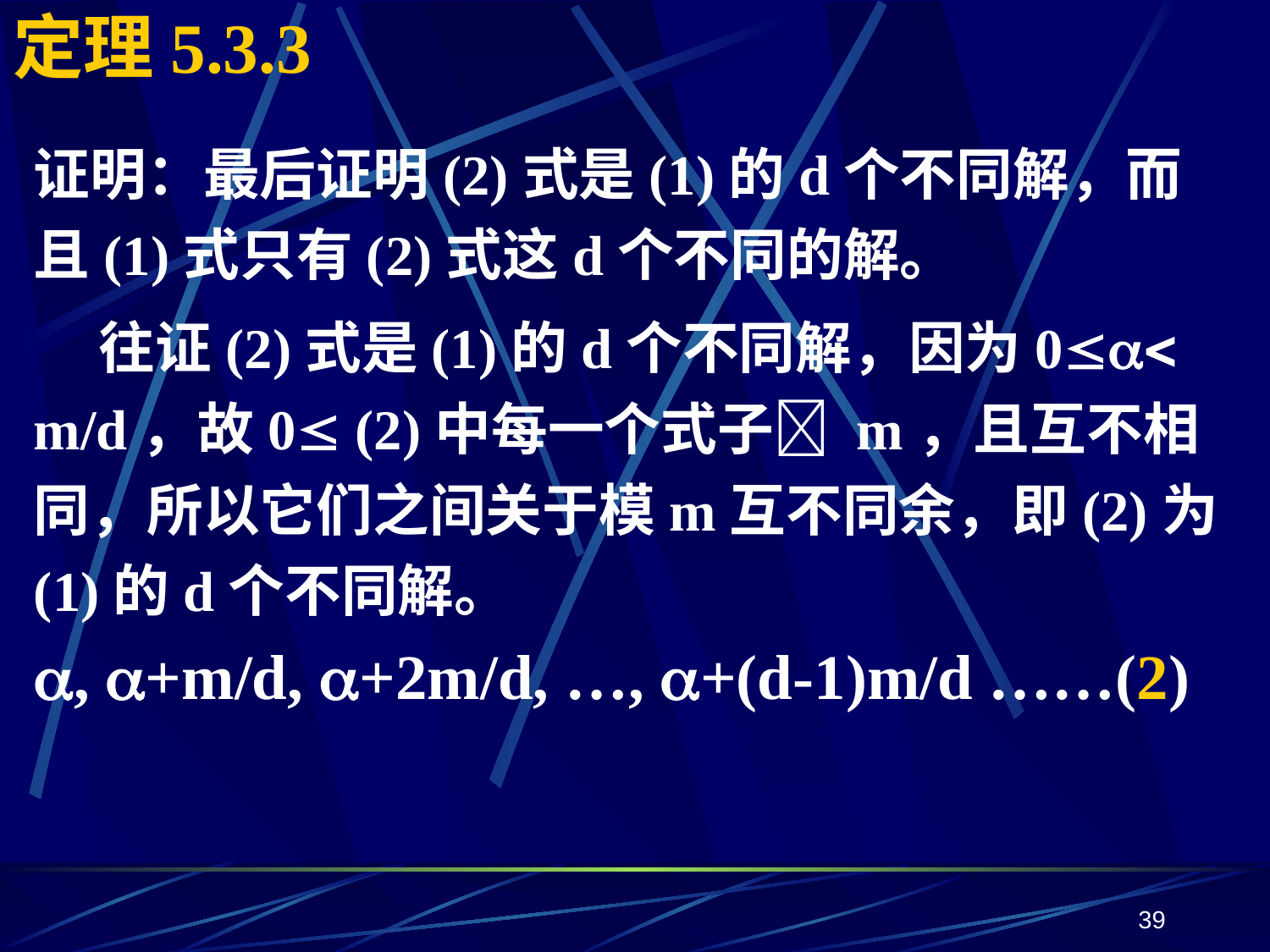

# 定理5.3.3
证明：最后证明(2)式是(1)的d个不同解，而且(1)式只有(2)式这d个不同的解。
    往证(2)式是(1)的d个不同解，因为0≤α< m/d，故0≤ (2)中每一个式子< m，且互不相同，所以它们之间关于模m互不同余，即(2)为(1)的d个不同解。
α, α+m/d, α+2m/d, …, α+(d-1)m/d ……(2)

39